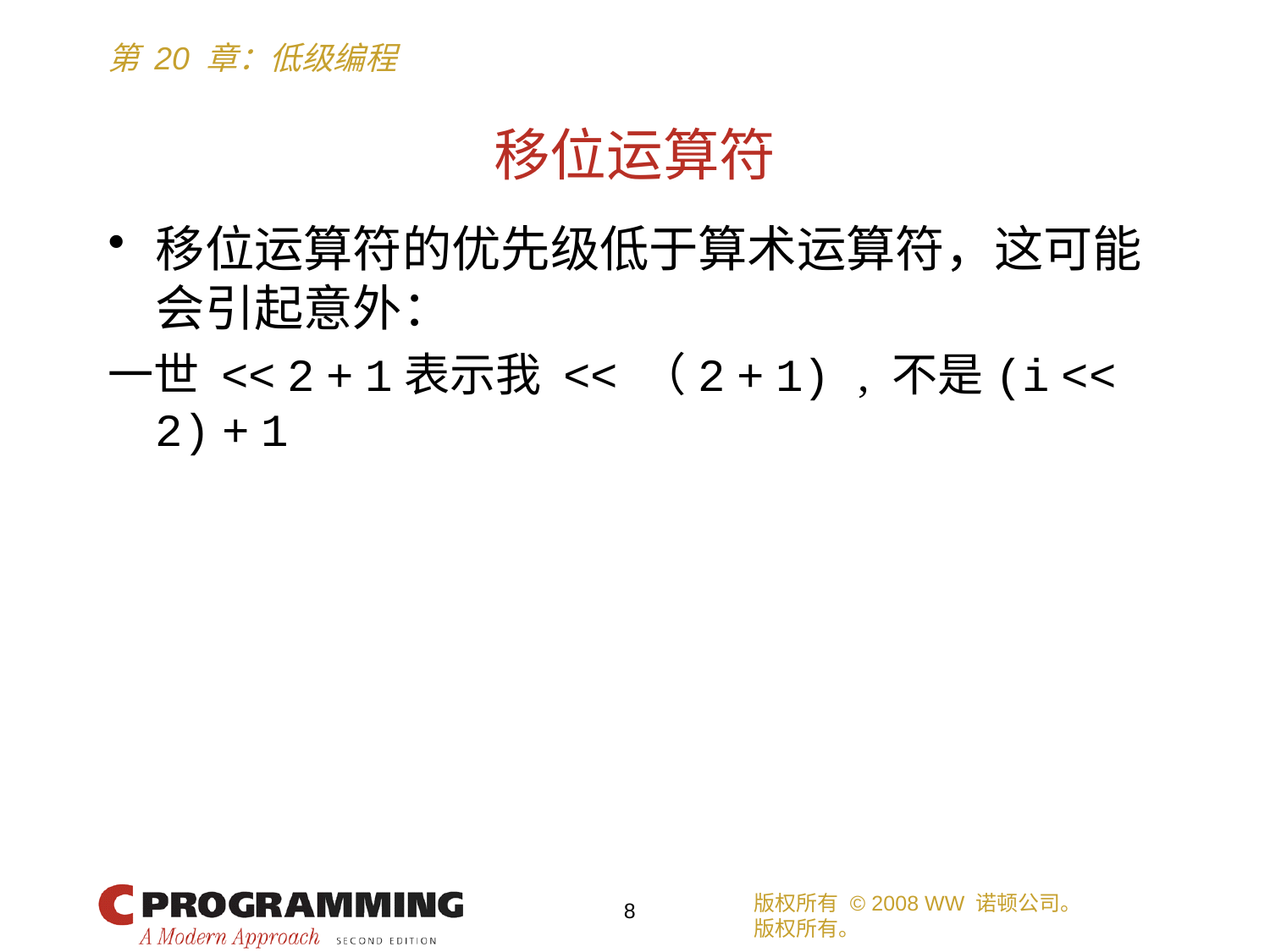

# 移位运算符
移位运算符的优先级低于算术运算符，这可能会引起意外：
一世 << 2 + 1表示我 << （2 + 1) , 不是(i << 2) + 1

版权所有 © 2008 WW 诺顿公司。
版权所有。
8